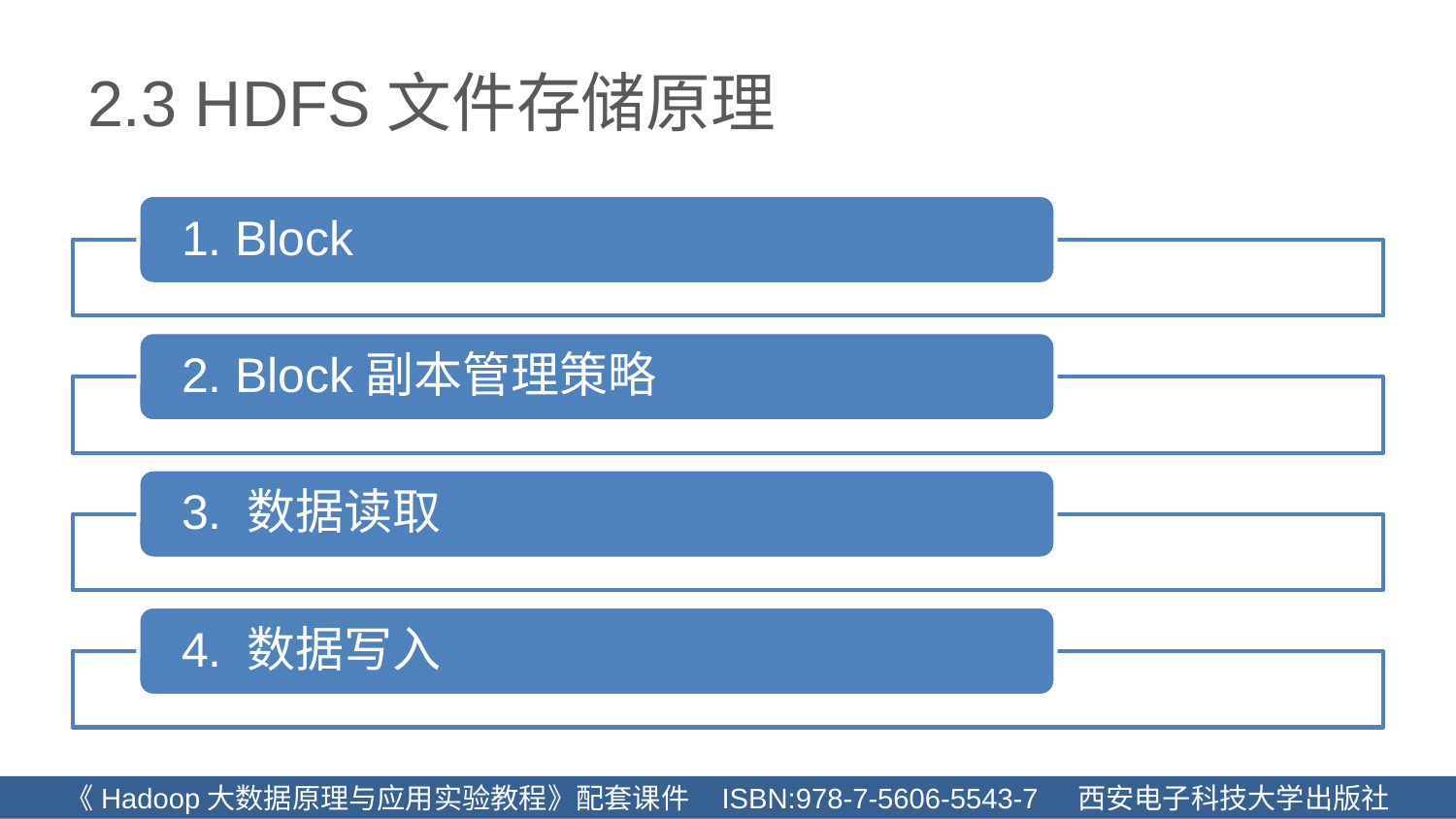

# 2.3 HDFS文件存储原理
1. Block
2. Block副本管理策略
3. 数据读取
4. 数据写入